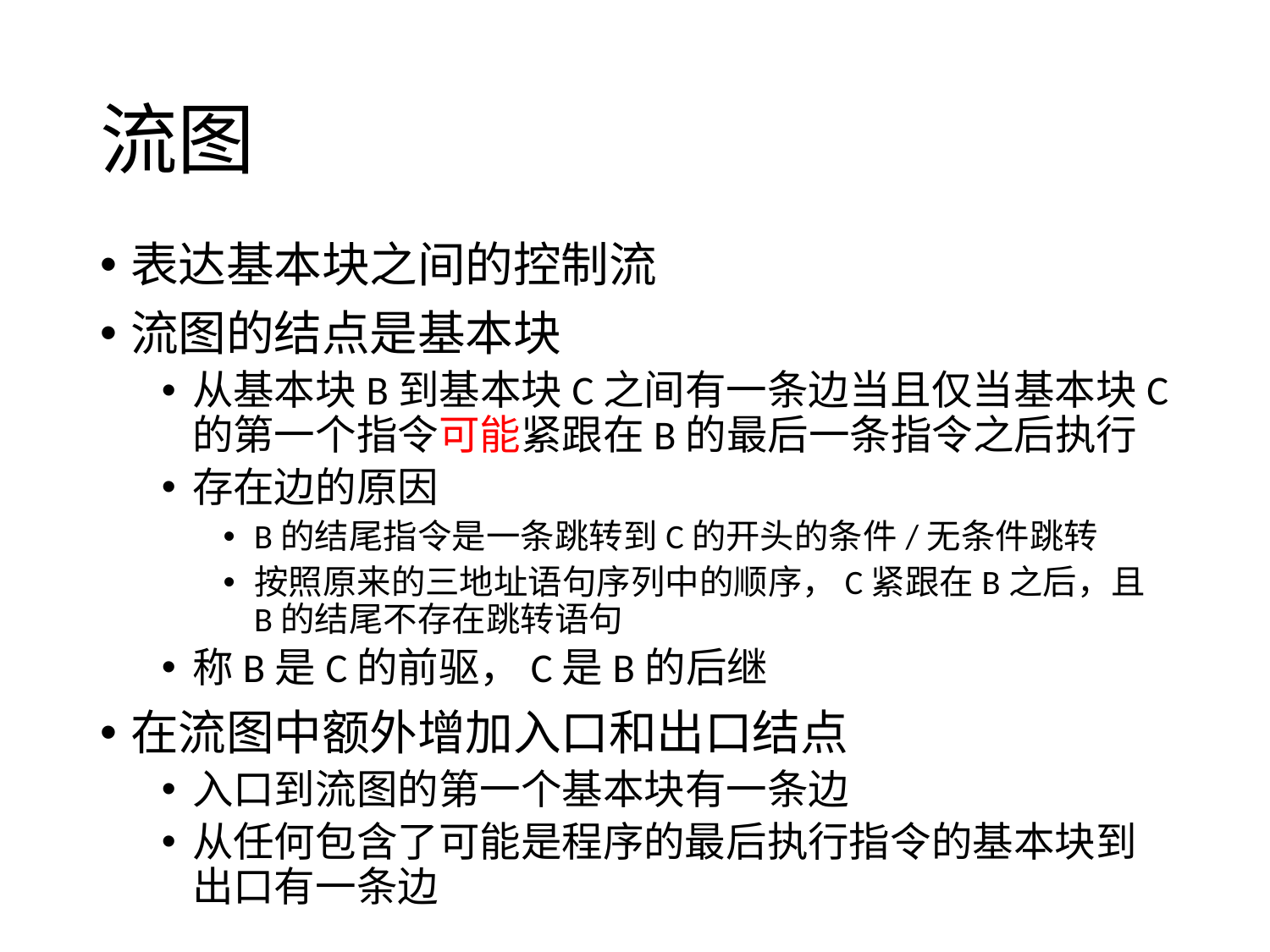

# 流图
表达基本块之间的控制流
流图的结点是基本块
从基本块B到基本块C之间有一条边当且仅当基本块C的第一个指令可能紧跟在B的最后一条指令之后执行
存在边的原因
B的结尾指令是一条跳转到C的开头的条件/无条件跳转
按照原来的三地址语句序列中的顺序，C紧跟在B之后，且B的结尾不存在跳转语句
称B是C的前驱，C是B的后继
在流图中额外增加入口和出口结点
入口到流图的第一个基本块有一条边
从任何包含了可能是程序的最后执行指令的基本块到出口有一条边